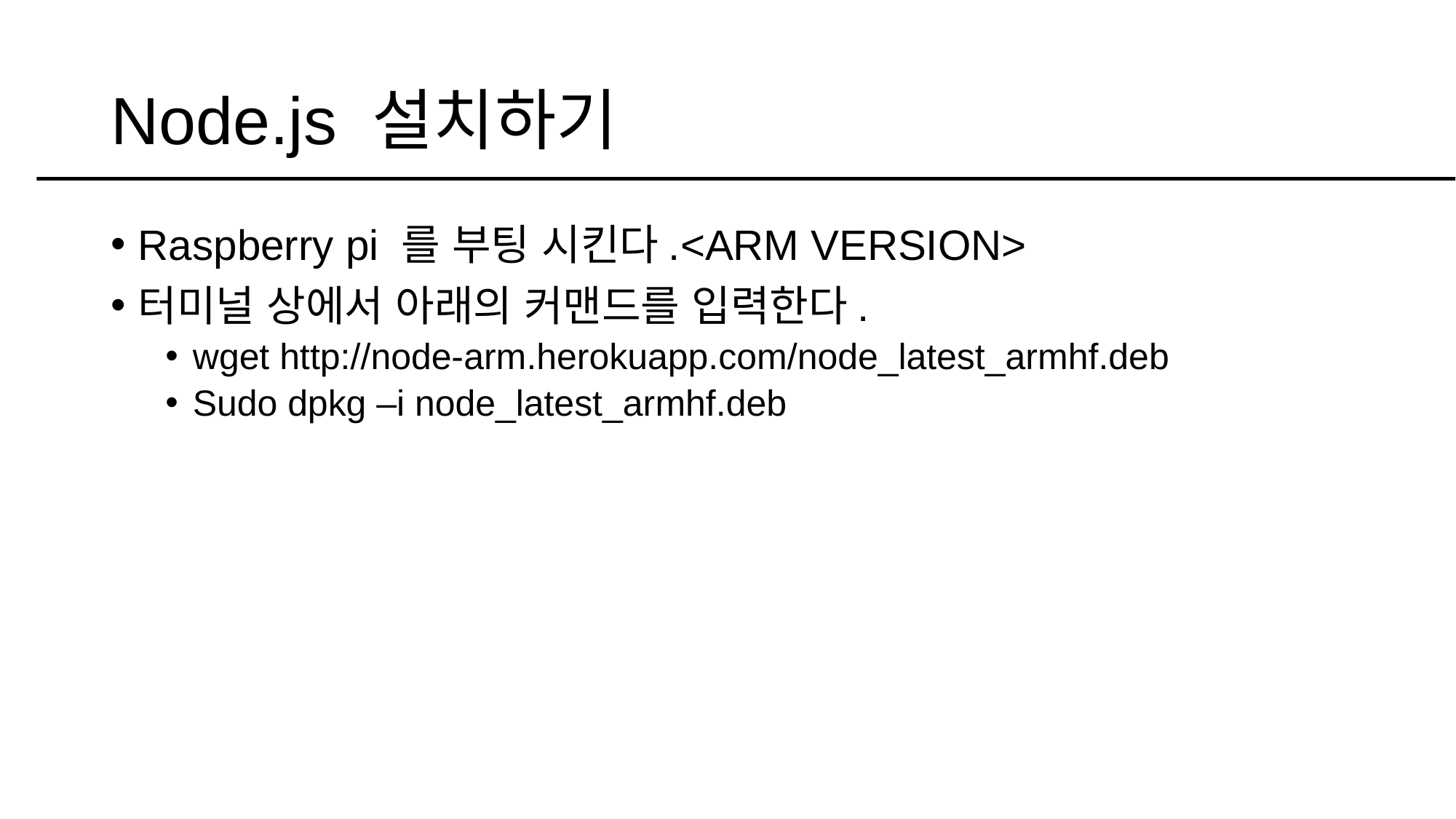

# Node.js 설치하기
Raspberry pi 를 부팅 시킨다.<ARM VERSION>
터미널 상에서 아래의 커맨드를 입력한다.
wget http://node-arm.herokuapp.com/node_latest_armhf.deb
Sudo dpkg –i node_latest_armhf.deb